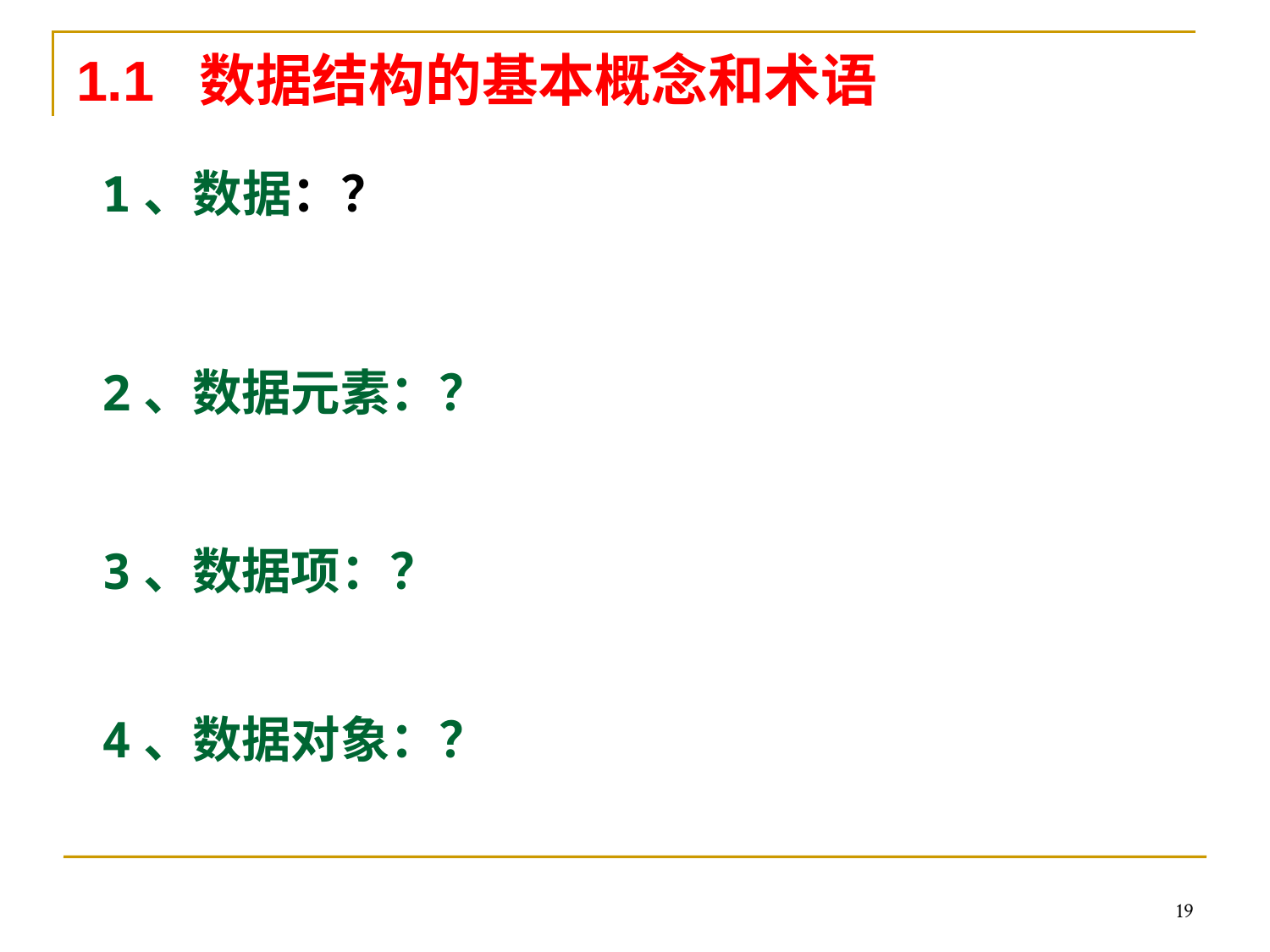

# 1.1  数据结构的基本概念和术语
1、数据：？

2、数据元素：？
3、数据项：？
4、数据对象：？
19